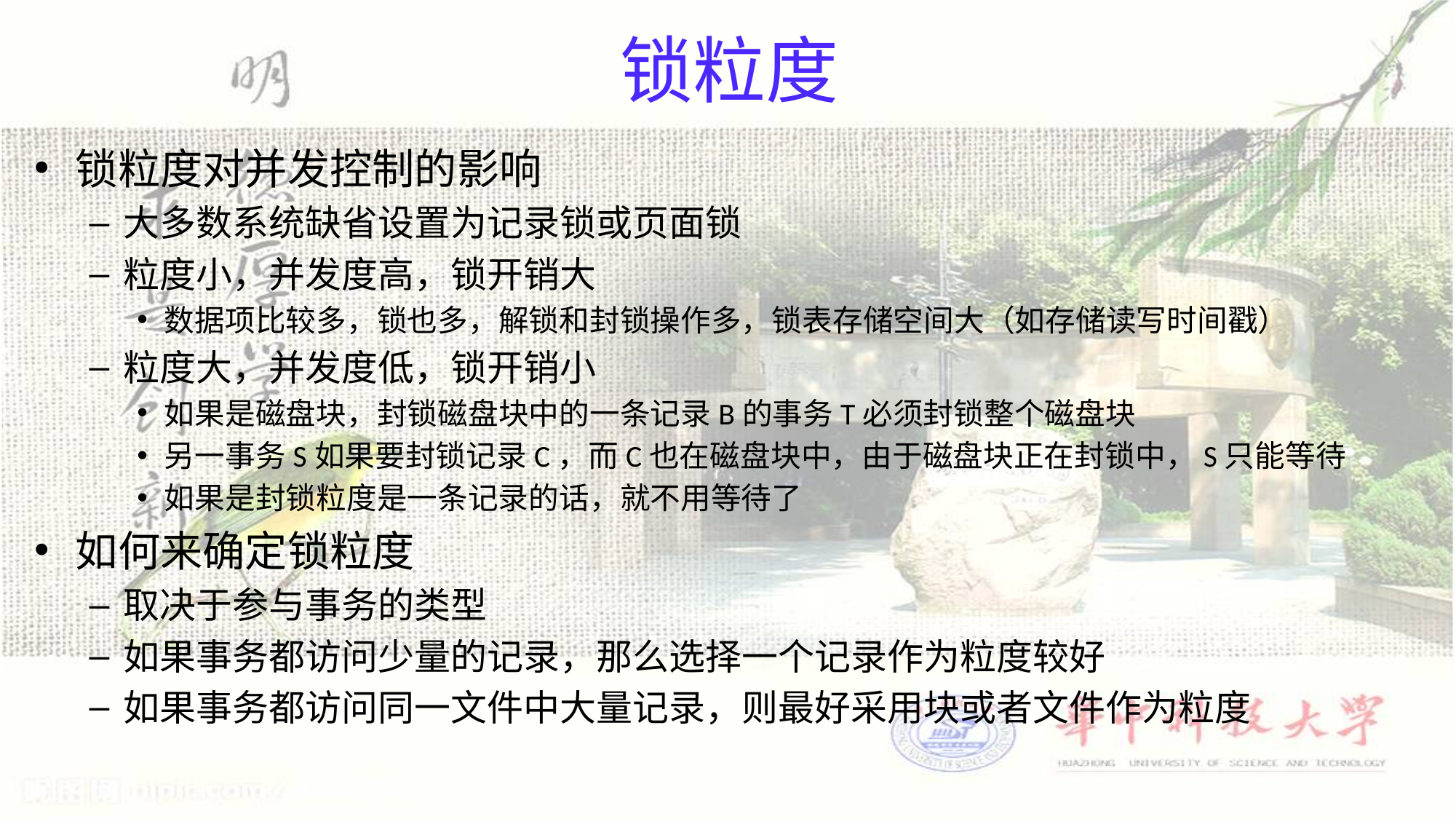

# 锁粒度
锁粒度对并发控制的影响
大多数系统缺省设置为记录锁或页面锁
粒度小，并发度高，锁开销大
数据项比较多，锁也多，解锁和封锁操作多，锁表存储空间大（如存储读写时间戳）
粒度大，并发度低，锁开销小
如果是磁盘块，封锁磁盘块中的一条记录B的事务T必须封锁整个磁盘块
另一事务S如果要封锁记录C，而C也在磁盘块中，由于磁盘块正在封锁中，S只能等待
如果是封锁粒度是一条记录的话，就不用等待了
如何来确定锁粒度
取决于参与事务的类型
如果事务都访问少量的记录，那么选择一个记录作为粒度较好
如果事务都访问同一文件中大量记录，则最好采用块或者文件作为粒度